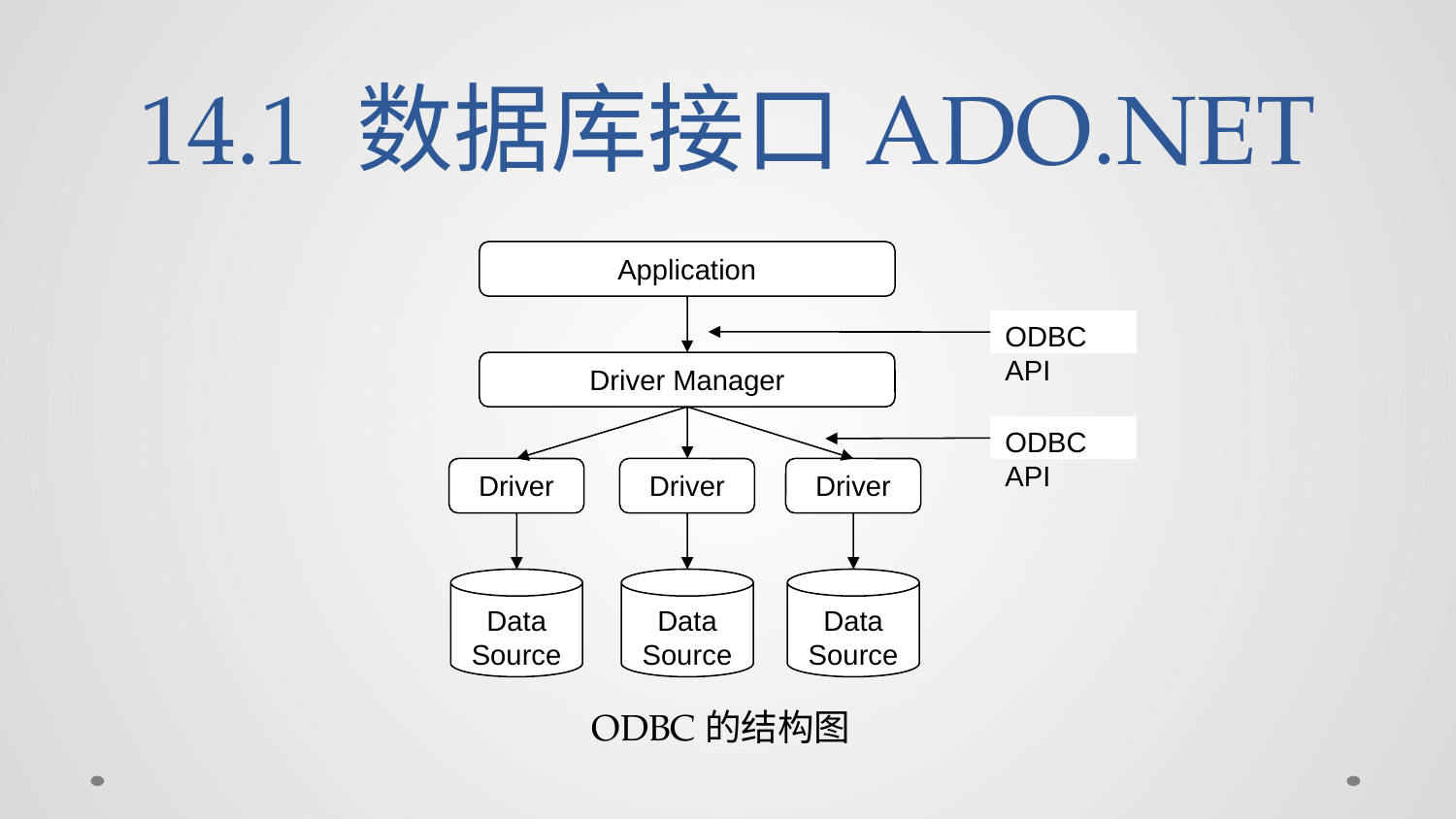

# 14.1 数据库接口ADO.NET

Application

ODBC API

Driver Manager

ODBC API

Driver
Driver
Driver

Data
Source
Data
Source
Data
Source
ODBC的结构图